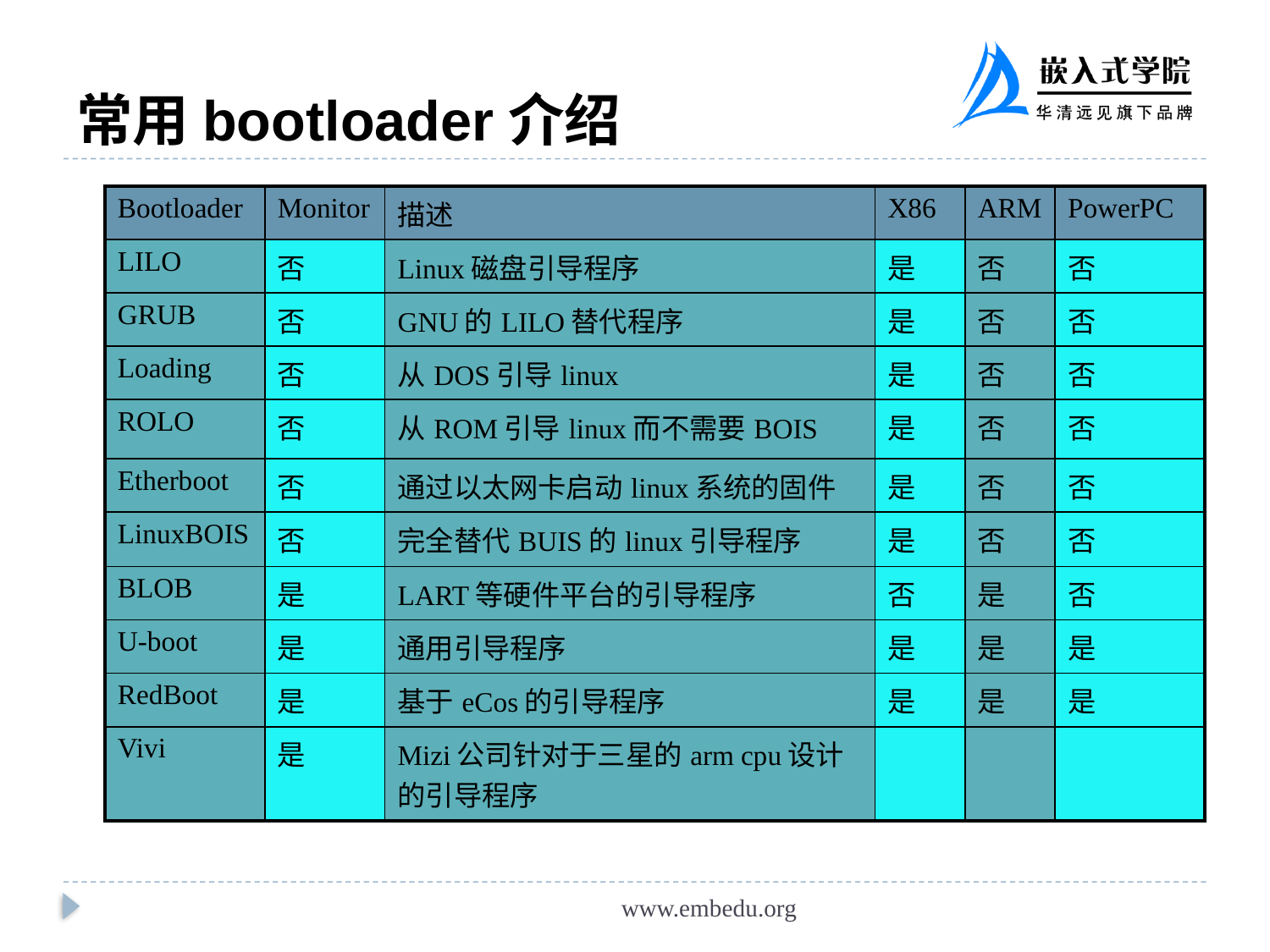

# 常用bootloader介绍

| Bootloader | Monitor | 描述 | X86 | ARM | PowerPC |
| --- | --- | --- | --- | --- | --- |
| LILO | 否 | Linux磁盘引导程序 | 是 | 否 | 否 |
| GRUB | 否 | GNU的LILO替代程序 | 是 | 否 | 否 |
| Loading | 否 | 从DOS引导linux | 是 | 否 | 否 |
| ROLO | 否 | 从ROM引导linux而不需要BOIS | 是 | 否 | 否 |
| Etherboot | 否 | 通过以太网卡启动linux系统的固件 | 是 | 否 | 否 |
| LinuxBOIS | 否 | 完全替代BUIS的linux引导程序 | 是 | 否 | 否 |
| BLOB | 是 | LART等硬件平台的引导程序 | 否 | 是 | 否 |
| U-boot | 是 | 通用引导程序 | 是 | 是 | 是 |
| RedBoot | 是 | 基于eCos的引导程序 | 是 | 是 | 是 |
| Vivi | 是 | Mizi公司针对于三星的arm cpu设计的引导程序 |  |  |  |
www.embedu.org